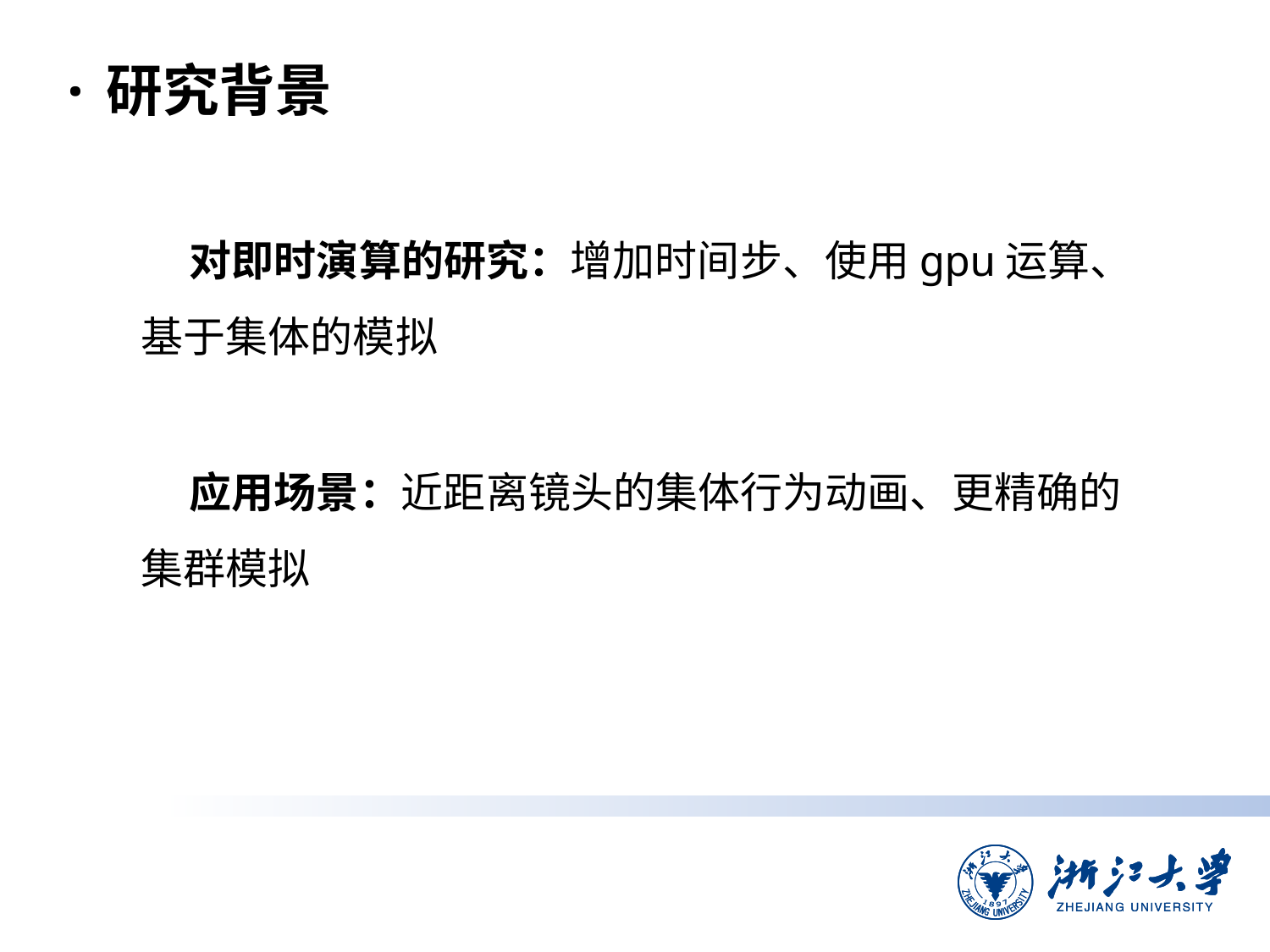

·研究背景
    对即时演算的研究：增加时间步、使用gpu运算、基于集体的模拟

    应用场景：近距离镜头的集体行为动画、更精确的集群模拟